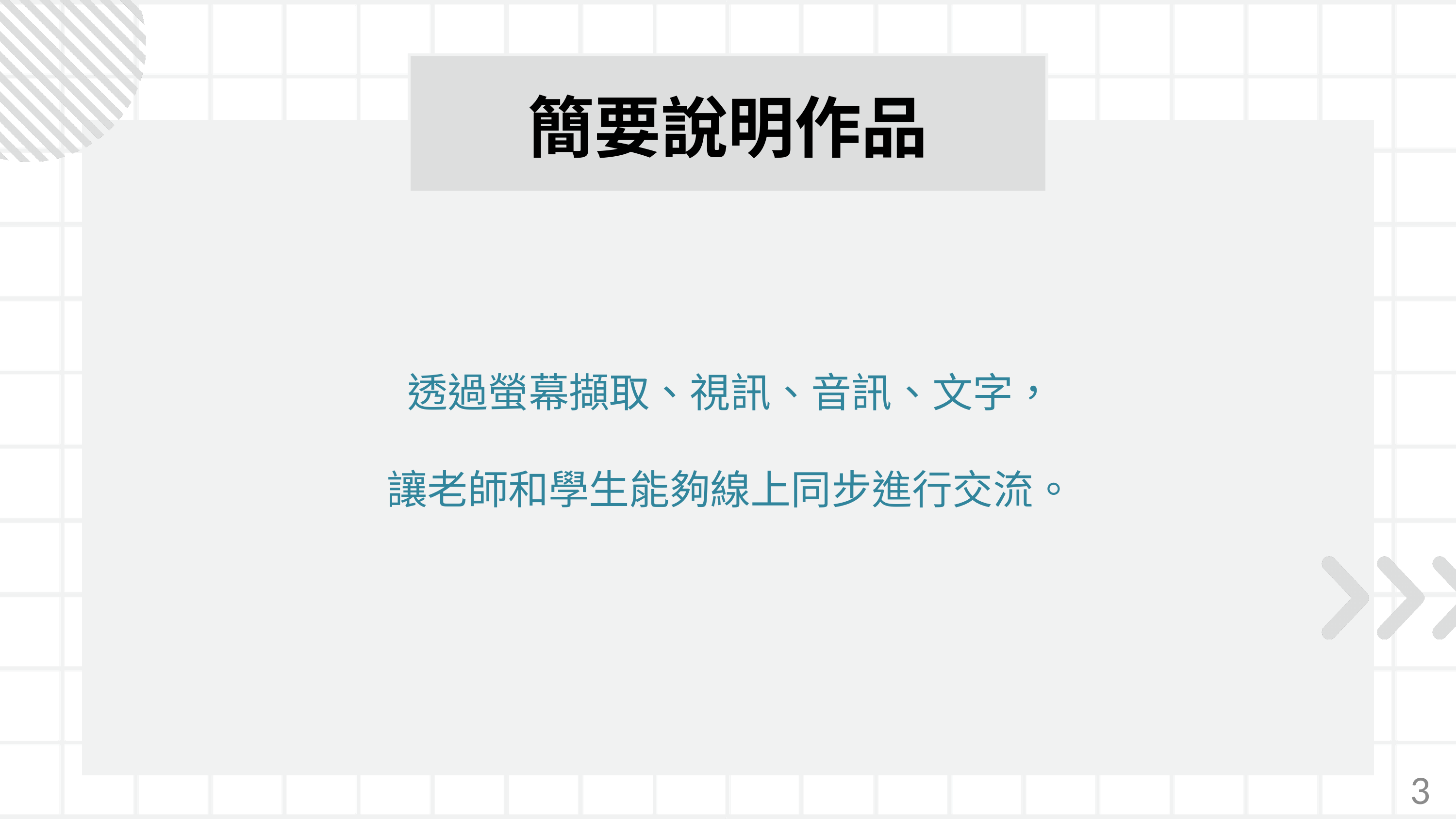

簡要說明作品

透過螢幕擷取、視訊、音訊、文字，

讓老師和學生能夠線上同步進行交流。

3